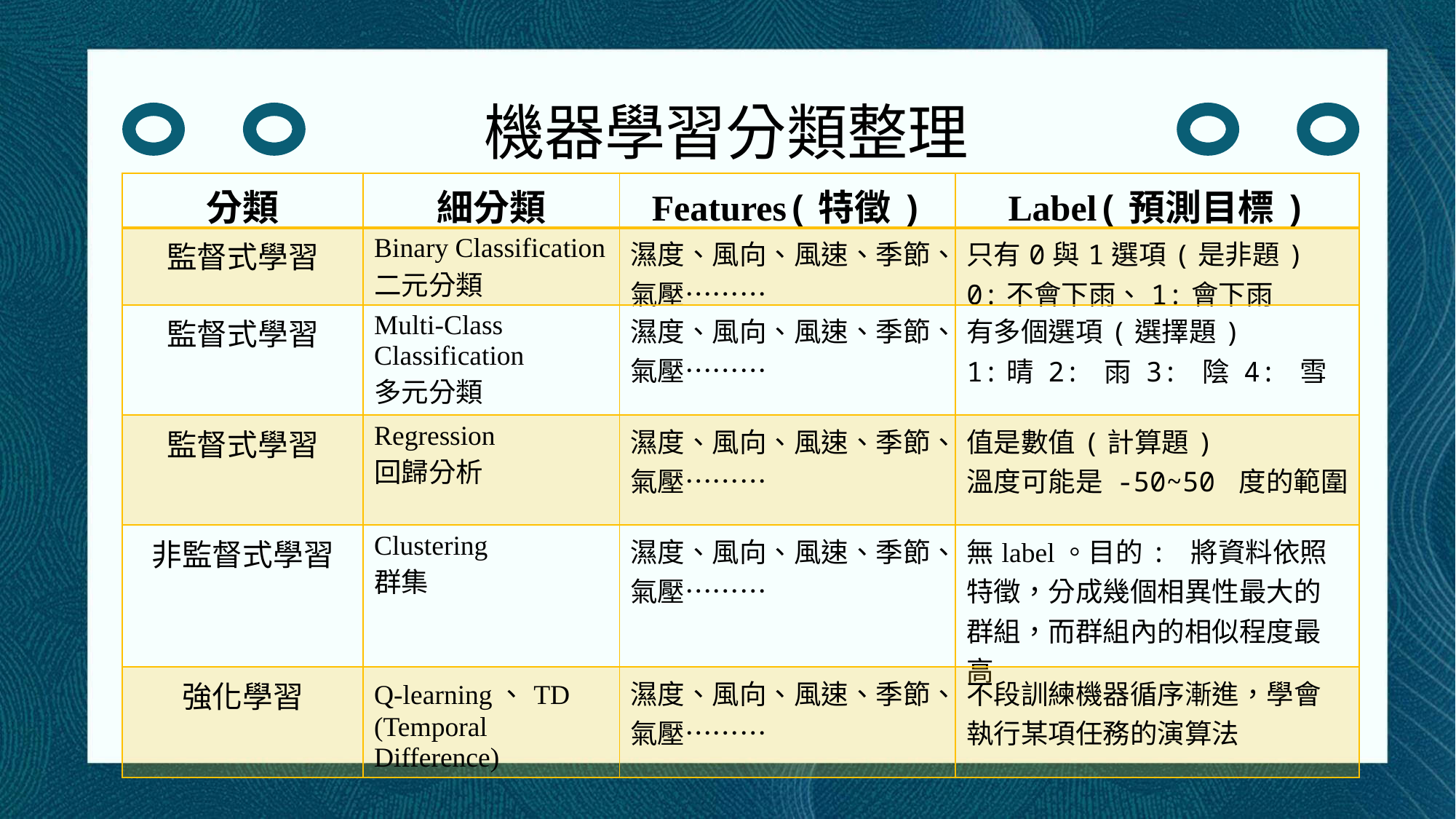

機器學習分類整理

| 分類 | 細分類 | Features(特徵) | Label(預測目標) |
| --- | --- | --- | --- |
| 監督式學習 | Binary Classification二元分類 | 濕度、風向、風速、季節、 氣壓……… | 只有0與1選項(是非題) 0:不會下雨、1:會下雨 |
| 監督式學習 | Multi-Class Classification 多元分類 | 濕度、風向、風速、季節、氣壓……… | 有多個選項(選擇題) 1:晴 2: 雨 3: 陰 4: 雪 |
| 監督式學習 | Regression 回歸分析 | 濕度、風向、風速、季節、氣壓……… | 值是數值(計算題) 溫度可能是 -50~50 度的範圍 |
| 非監督式學習 | Clustering 群集 | 濕度、風向、風速、季節、氣壓……… | 無label。目的: 將資料依照特徵，分成幾個相異性最大的群組，而群組內的相似程度最高 |
| 強化學習 | Q-learning、TD (Temporal Difference) | 濕度、風向、風速、季節、氣壓……… | 不段訓練機器循序漸進，學會執行某項任務的演算法 |